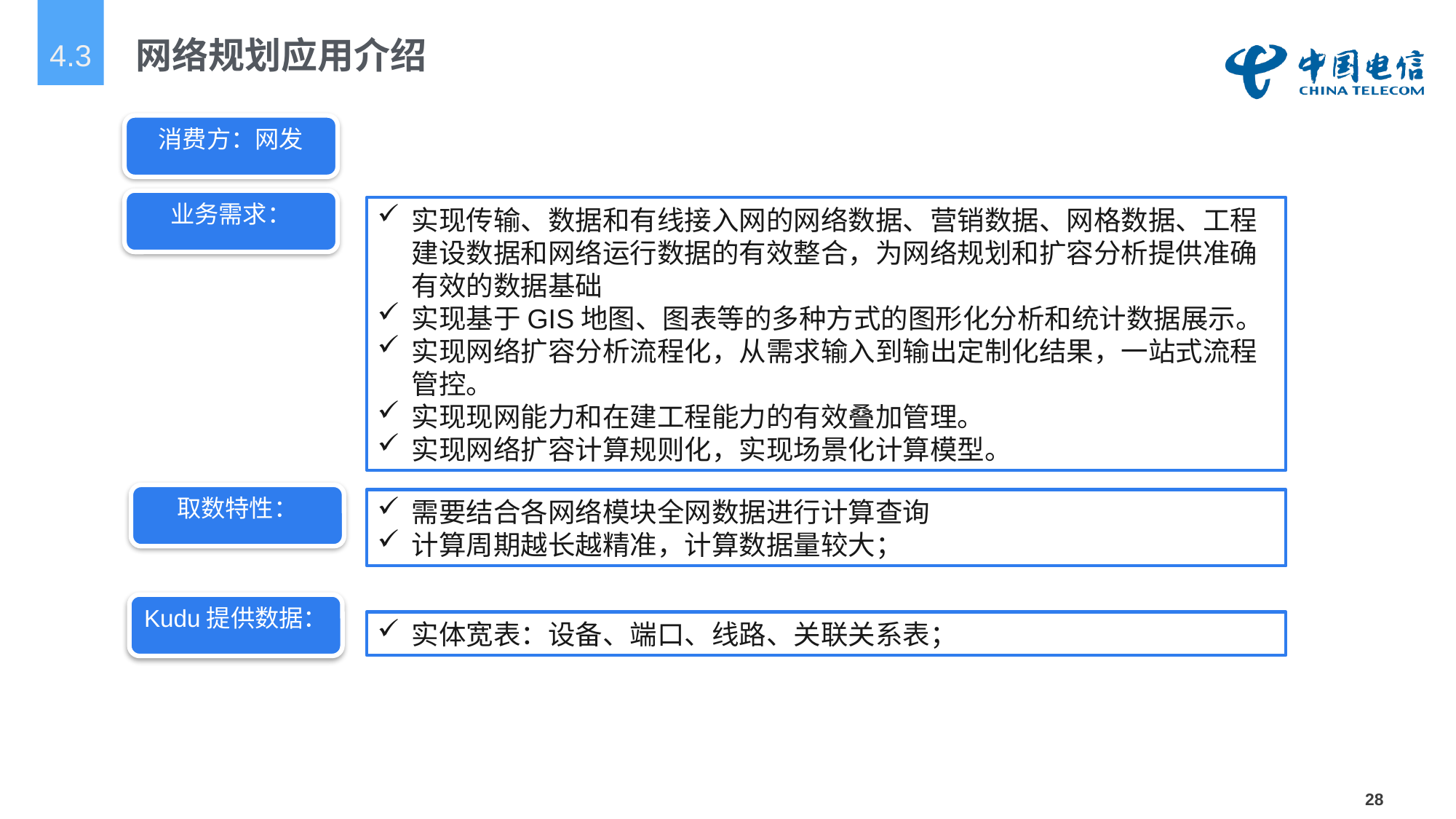

4.3
网络规划应用介绍
消费方：网发
业务需求：
实现传输、数据和有线接入网的网络数据、营销数据、网格数据、工程建设数据和网络运行数据的有效整合，为网络规划和扩容分析提供准确有效的数据基础
实现基于GIS地图、图表等的多种方式的图形化分析和统计数据展示。
实现网络扩容分析流程化，从需求输入到输出定制化结果，一站式流程管控。
实现现网能力和在建工程能力的有效叠加管理。
实现网络扩容计算规则化，实现场景化计算模型。
取数特性：
需要结合各网络模块全网数据进行计算查询
计算周期越长越精准，计算数据量较大；
Kudu提供数据：
实体宽表：设备、端口、线路、关联关系表；